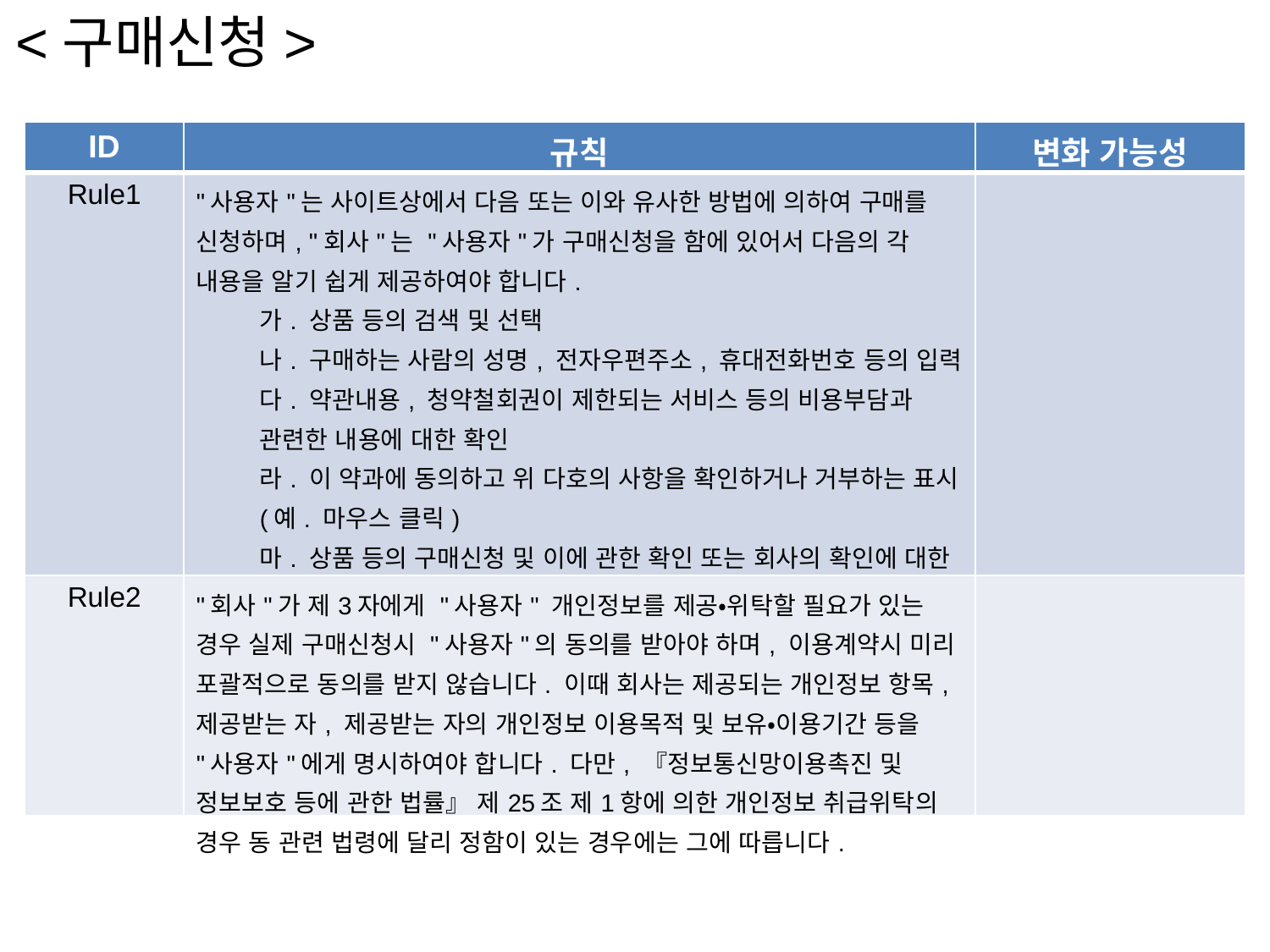

<구매신청>
| ID | 규칙 | 변화 가능성 |
| --- | --- | --- |
| Rule1 | "사용자"는 사이트상에서 다음 또는 이와 유사한 방법에 의하여 구매를 신청하며, "회사"는 "사용자"가 구매신청을 함에 있어서 다음의 각 내용을 알기 쉽게 제공하여야 합니다. 가. 상품 등의 검색 및 선택 나. 구매하는 사람의 성명, 전자우편주소, 휴대전화번호 등의 입력 다. 약관내용, 청약철회권이 제한되는 서비스 등의 비용부담과 관련한 내용에 대한 확인 라. 이 약과에 동의하고 위 다호의 사항을 확인하거나 거부하는 표시(예. 마우스 클릭) 마. 상품 등의 구매신청 및 이에 관한 확인 또는 회사의 확인에 대한 동의 바. 결제방법의 선택 |  |
| Rule2 | "회사"가 제3자에게 "사용자" 개인정보를 제공•위탁할 필요가 있는 경우 실제 구매신청시 "사용자"의 동의를 받아야 하며, 이용계약시 미리 포괄적으로 동의를 받지 않습니다. 이때 회사는 제공되는 개인정보 항목, 제공받는 자, 제공받는 자의 개인정보 이용목적 및 보유•이용기간 등을 "사용자"에게 명시하여야 합니다. 다만, 『정보통신망이용촉진 및 정보보호 등에 관한 법률』 제25조 제1항에 의한 개인정보 취급위탁의 경우 동 관련 법령에 달리 정함이 있는 경우에는 그에 따릅니다. |  |